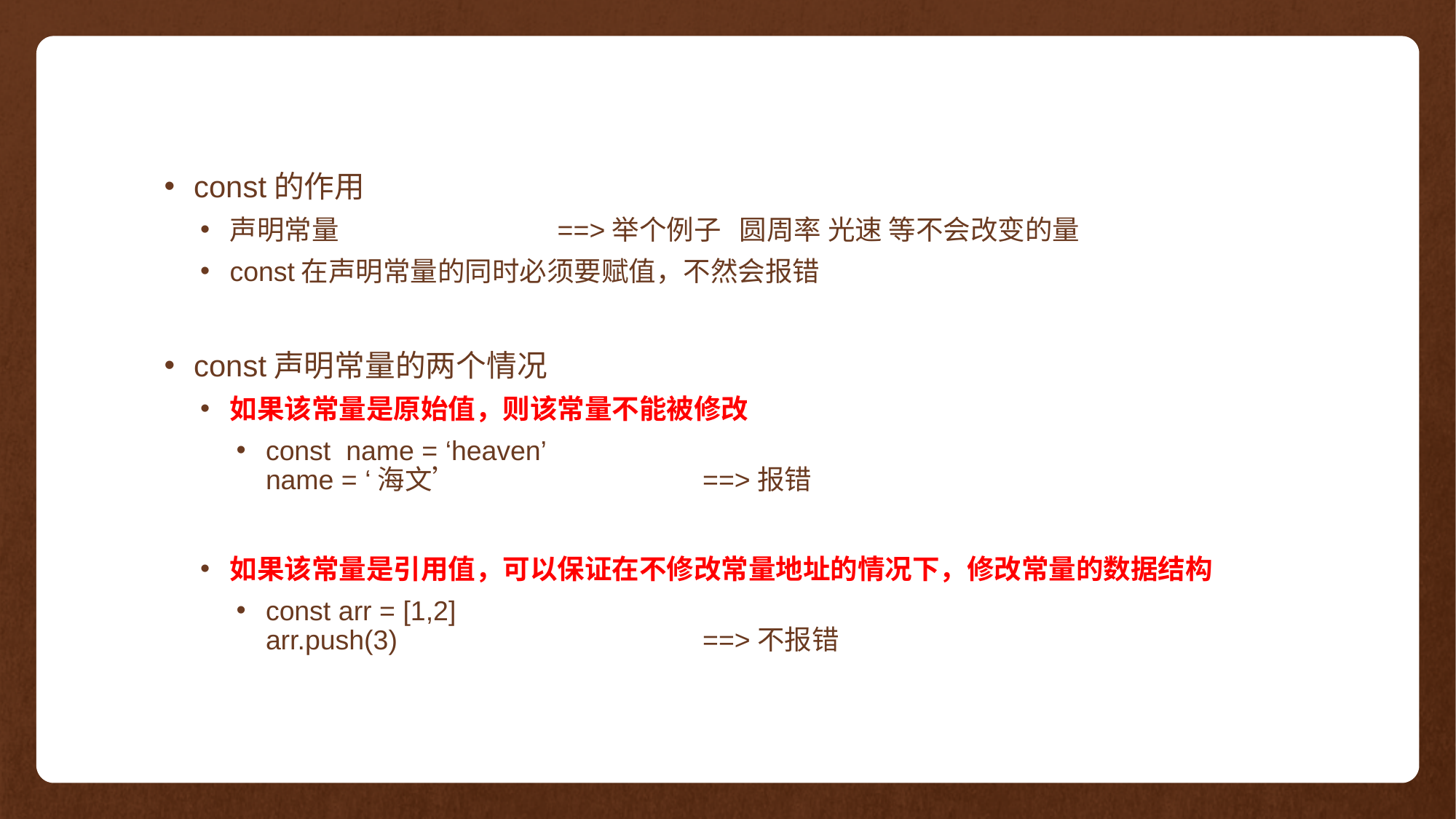

const的作用
声明常量	 	==>举个例子   圆周率 光速 等不会改变的量
const在声明常量的同时必须要赋值，不然会报错

const声明常量的两个情况
如果该常量是原始值，则该常量不能被修改
const  name = ‘heaven’
name = ‘海文’			==>报错

如果该常量是引用值，可以保证在不修改常量地址的情况下，修改常量的数据结构
const arr = [1,2]
arr.push(3)   			==>不报错